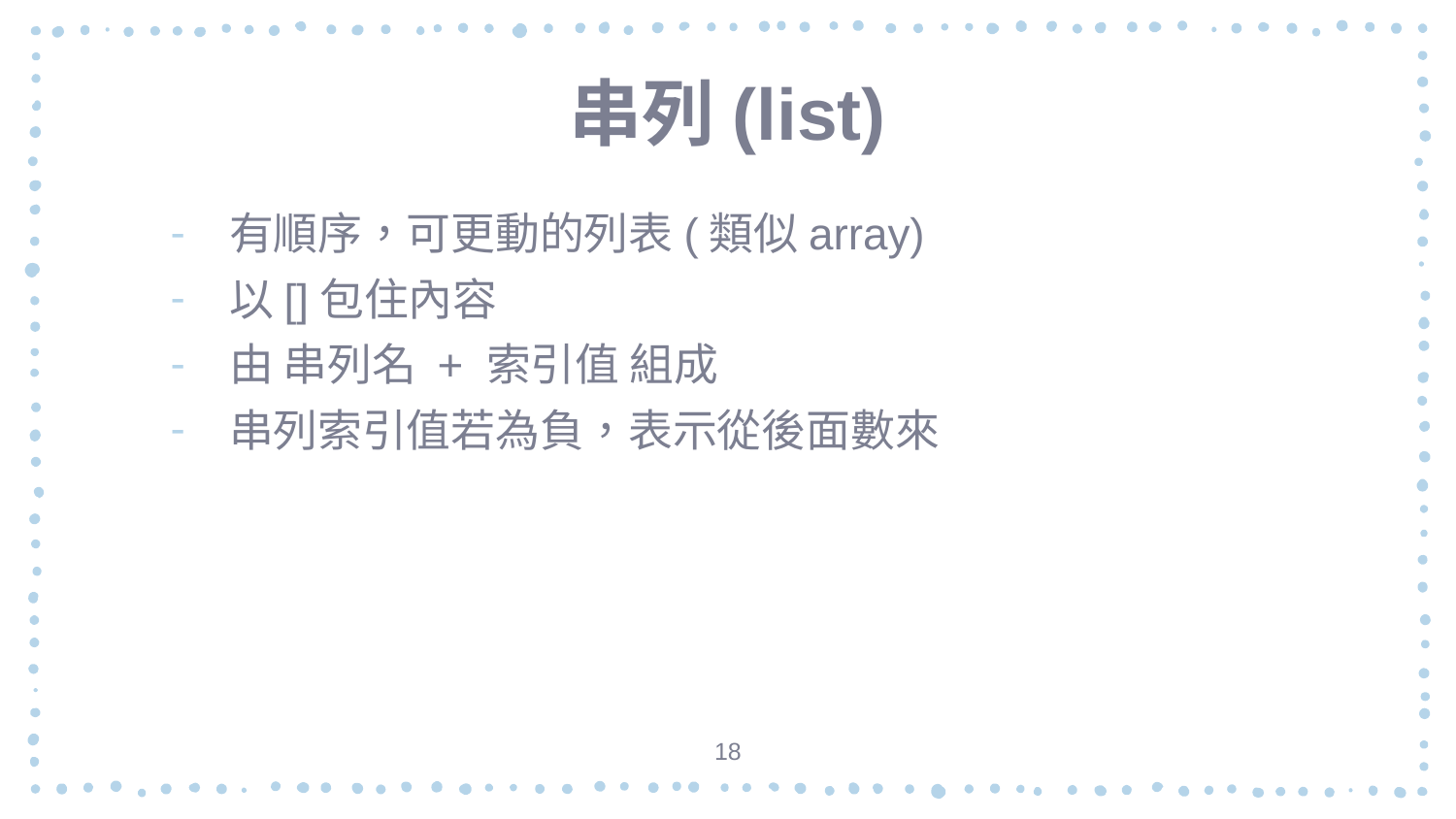

# 串列(list)
有順序，可更動的列表(類似array)
以[]包住內容
由 串列名 + 索引值 組成
串列索引值若為負，表示從後面數來

18